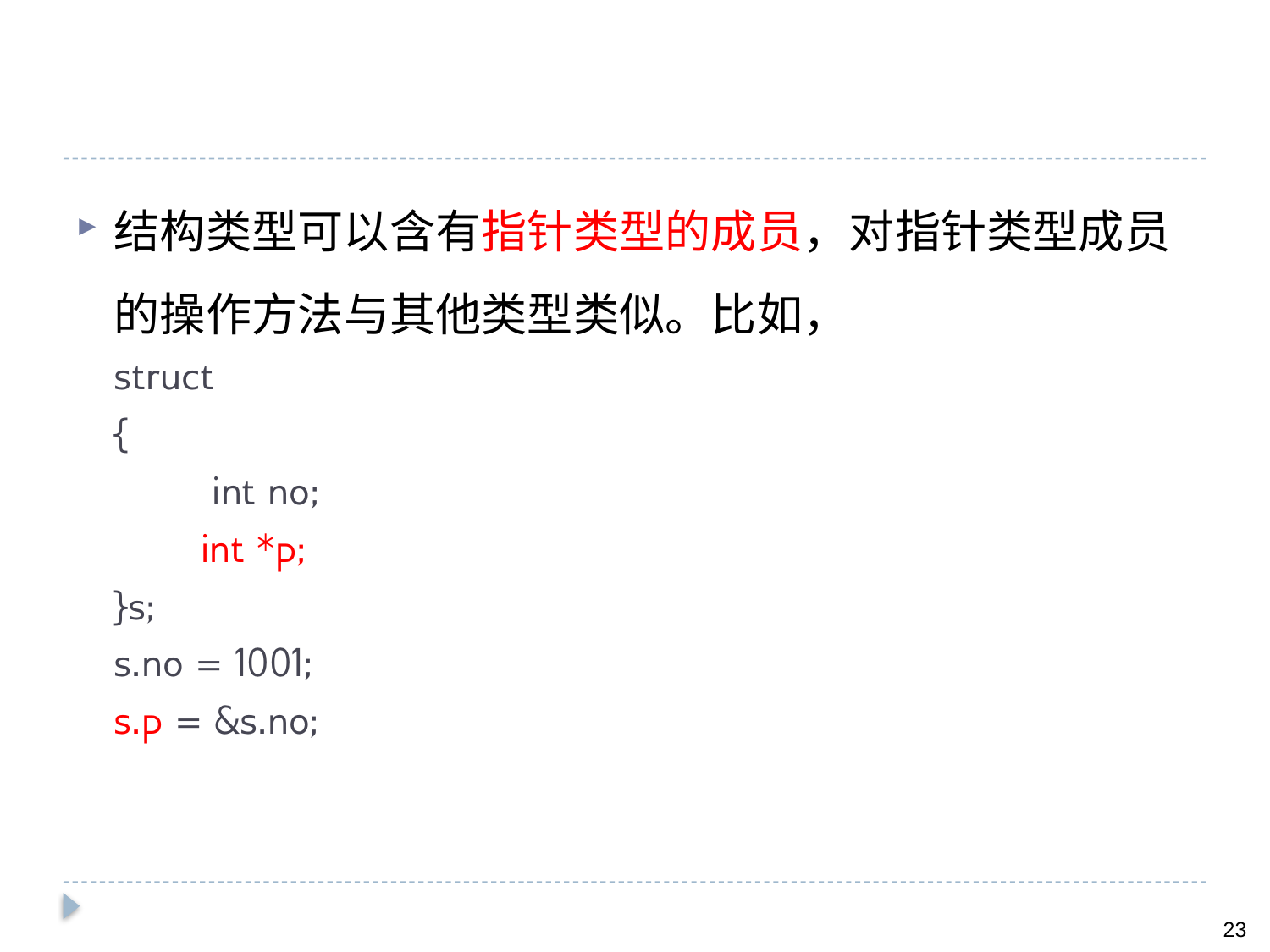

#
结构类型可以含有指针类型的成员，对指针类型成员的操作方法与其他类型类似。比如，
struct
{
        int no;
	    int *p;
}s;
s.no = 1001;
s.p = &s.no;
23